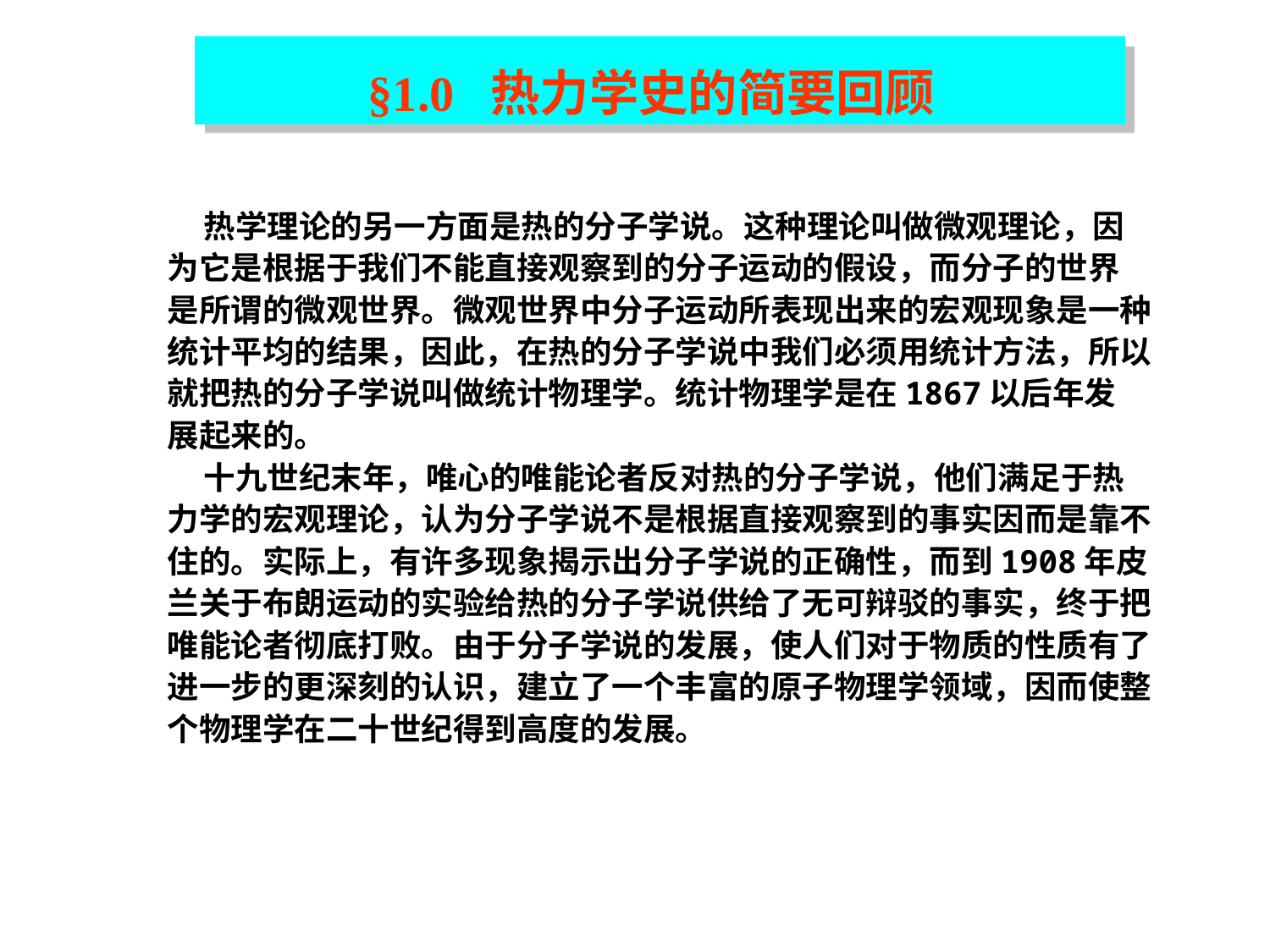

§1.0  热力学史的简要回顾
    热学理论的另一方面是热的分子学说。这种理论叫做微观理论，因
为它是根据于我们不能直接观察到的分子运动的假设，而分子的世界
是所谓的微观世界。微观世界中分子运动所表现出来的宏观现象是一种
统计平均的结果，因此，在热的分子学说中我们必须用统计方法，所以
就把热的分子学说叫做统计物理学。统计物理学是在1867以后年发
展起来的。
    十九世纪末年，唯心的唯能论者反对热的分子学说，他们满足于热
力学的宏观理论，认为分子学说不是根据直接观察到的事实因而是靠不住的。实际上，有许多现象揭示出分子学说的正确性，而到1908年皮兰关于布朗运动的实验给热的分子学说供给了无可辩驳的事实，终于把唯能论者彻底打败。由于分子学说的发展，使人们对于物质的性质有了进一步的更深刻的认识，建立了一个丰富的原子物理学领域，因而使整个物理学在二十世纪得到高度的发展。